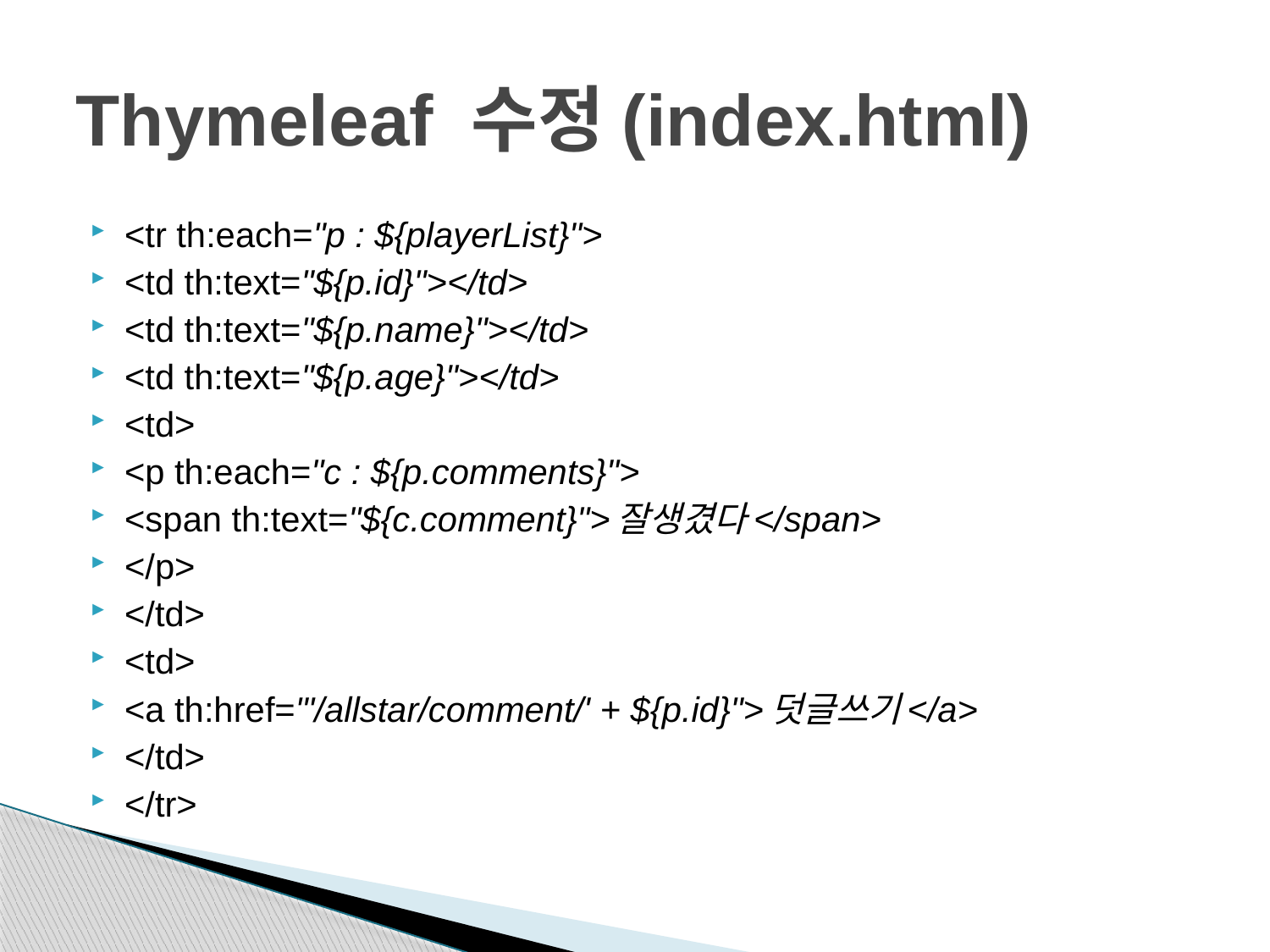

# Thymeleaf 수정(index.html)
<tr th:each="p : ${playerList}">
<td th:text="${p.id}"></td>
<td th:text="${p.name}"></td>
<td th:text="${p.age}"></td>
<td>
<p th:each="c : ${p.comments}">
<span th:text="${c.comment}">잘생겼다</span>
</p>
</td>
<td>
<a th:href="'/allstar/comment/' + ${p.id}">덧글쓰기</a>
</td>
</tr>